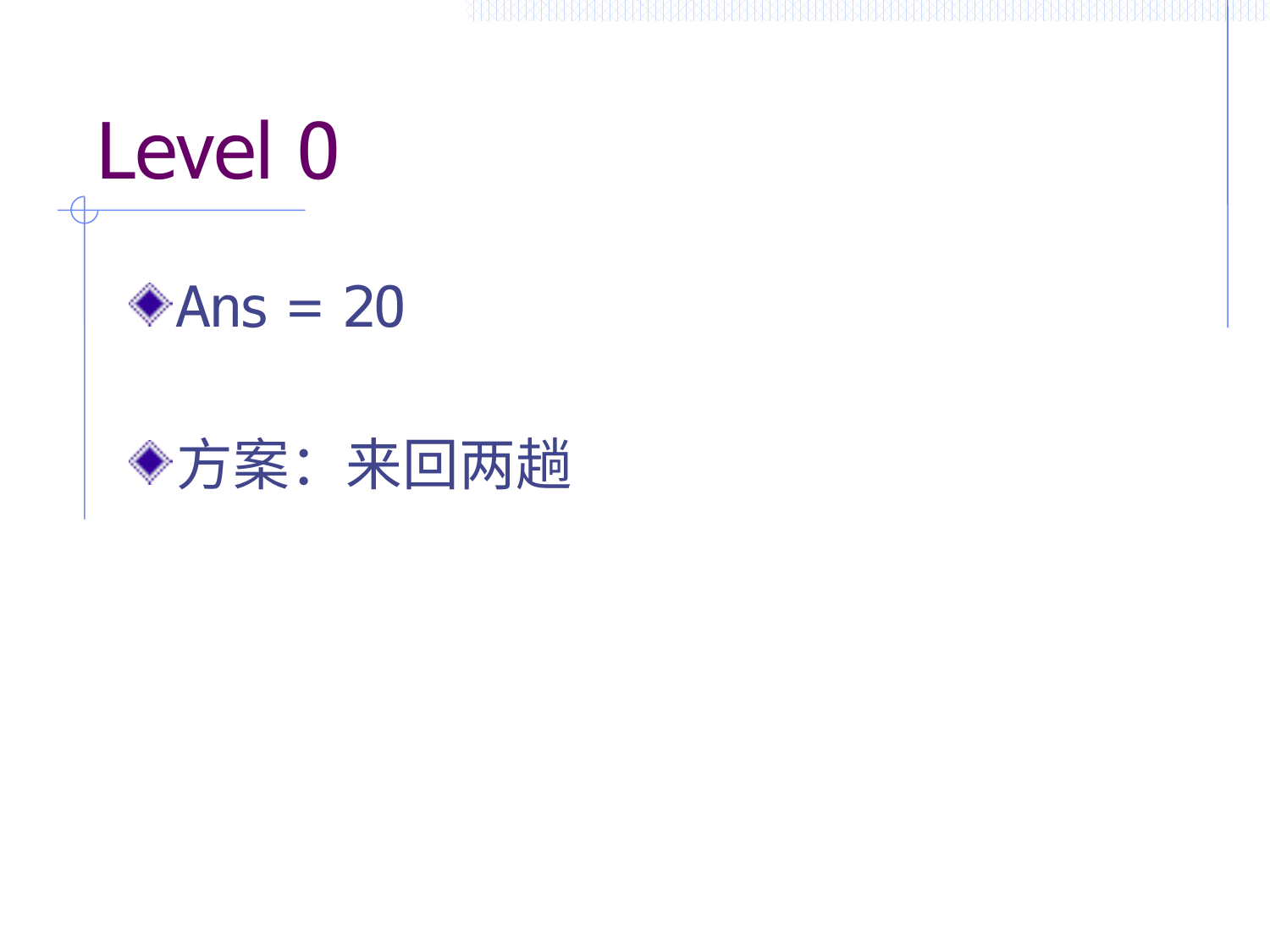

# Level 0
Ans = 20

方案：来回两趟